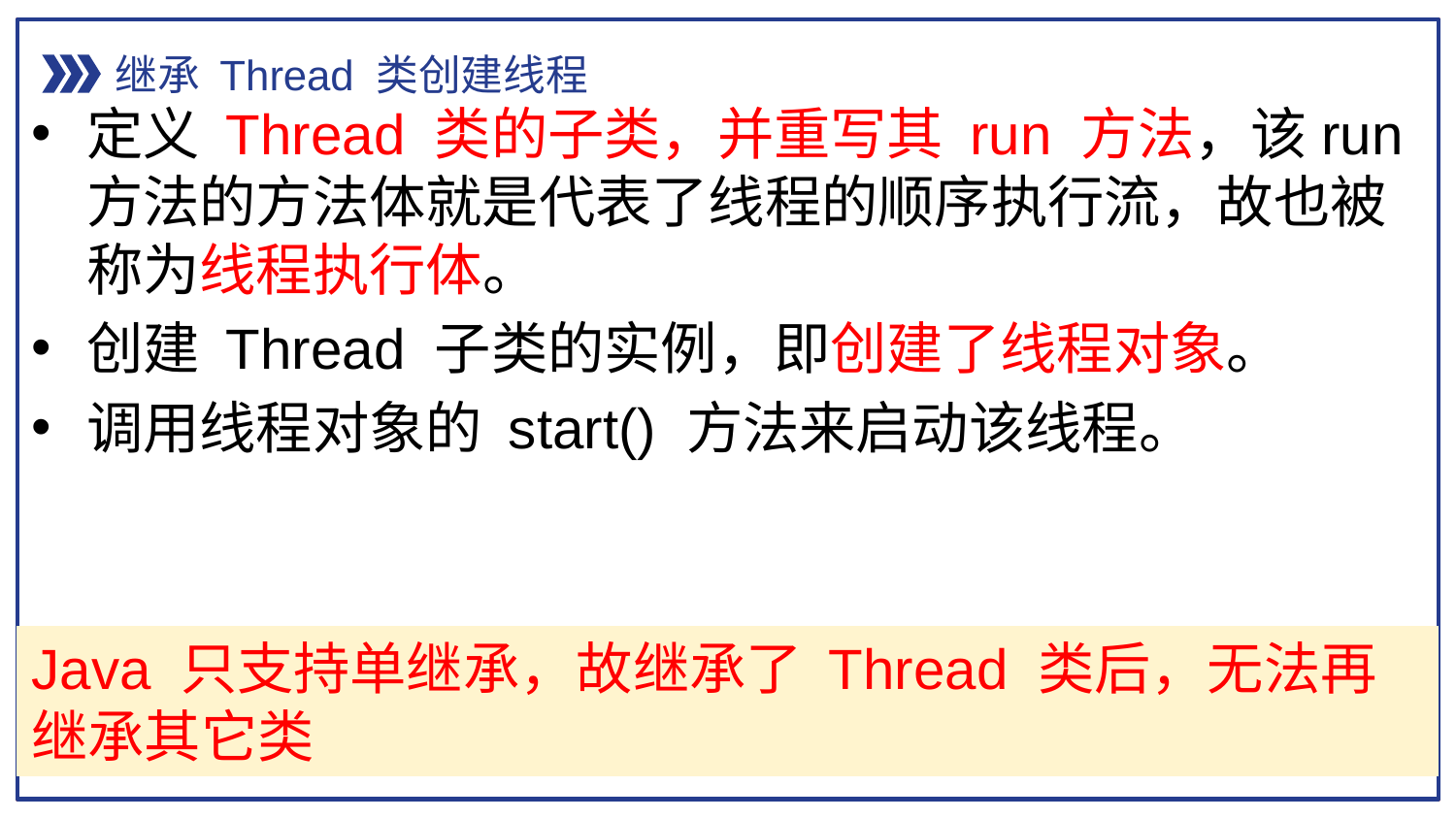

继承 Thread 类创建线程

定义 Thread 类的子类，并重写其 run 方法，该run 方法的方法体就是代表了线程的顺序执行流，故也被称为线程执行体。
创建 Thread 子类的实例，即创建了线程对象。
调用线程对象的 start() 方法来启动该线程。
Java 只支持单继承，故继承了 Thread 类后，无法再继承其它类